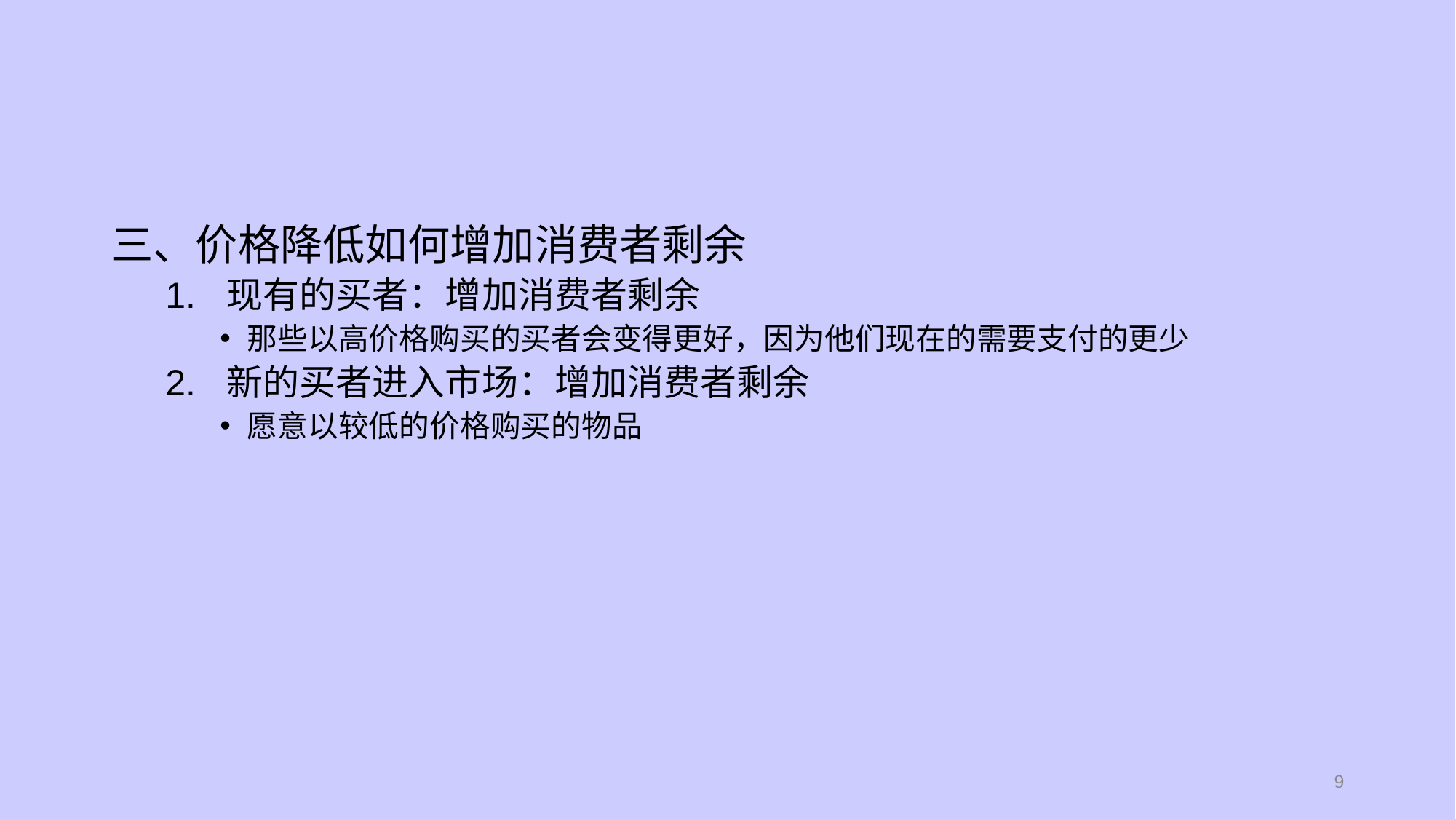

#
三、价格降低如何增加消费者剩余
现有的买者：增加消费者剩余
那些以高价格购买的买者会变得更好，因为他们现在的需要支付的更少
新的买者进入市场：增加消费者剩余
愿意以较低的价格购买的物品

9